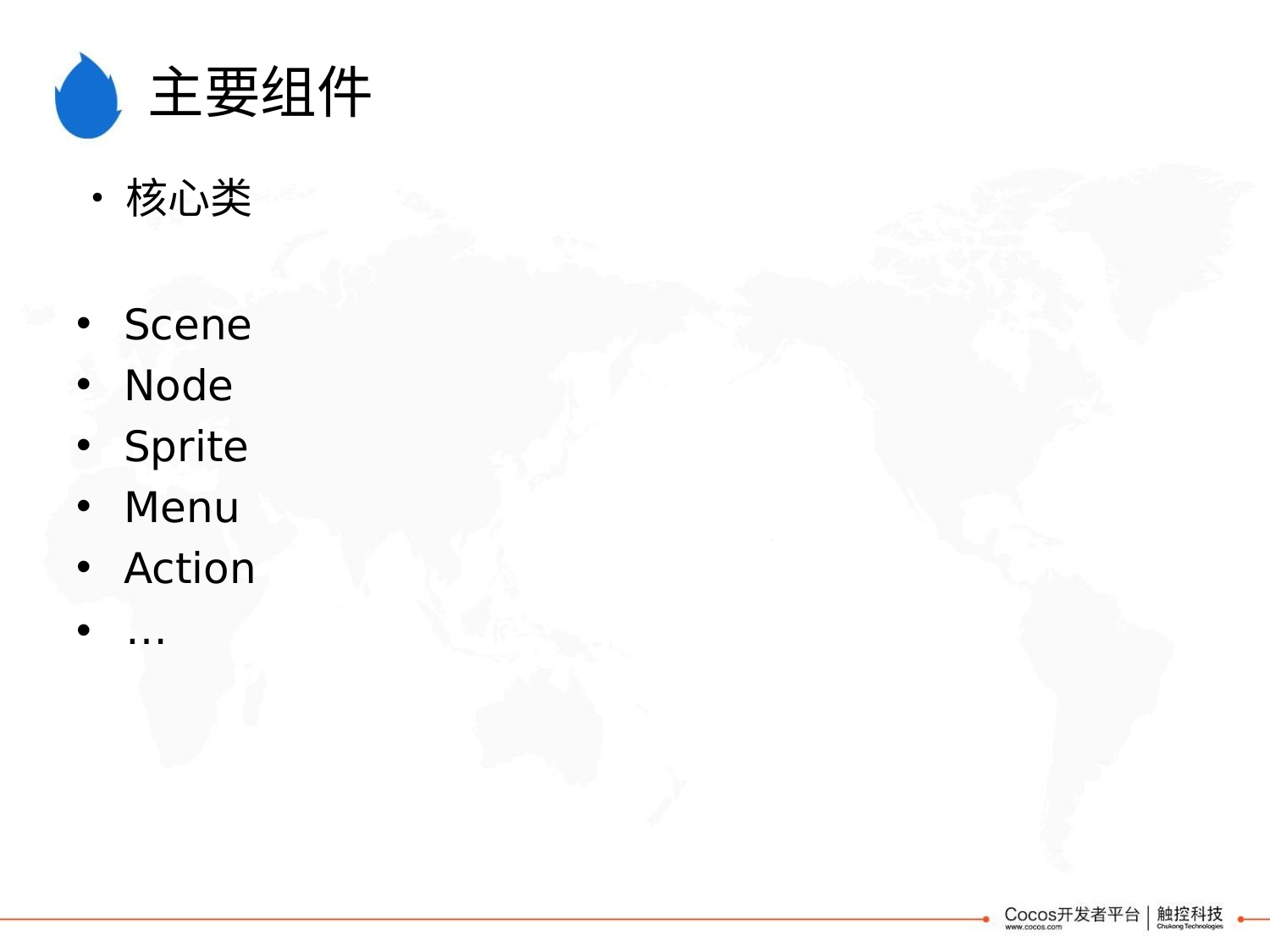

# 主要组件
•	核心类

Scene
Node
Sprite
Menu
Action
•	…